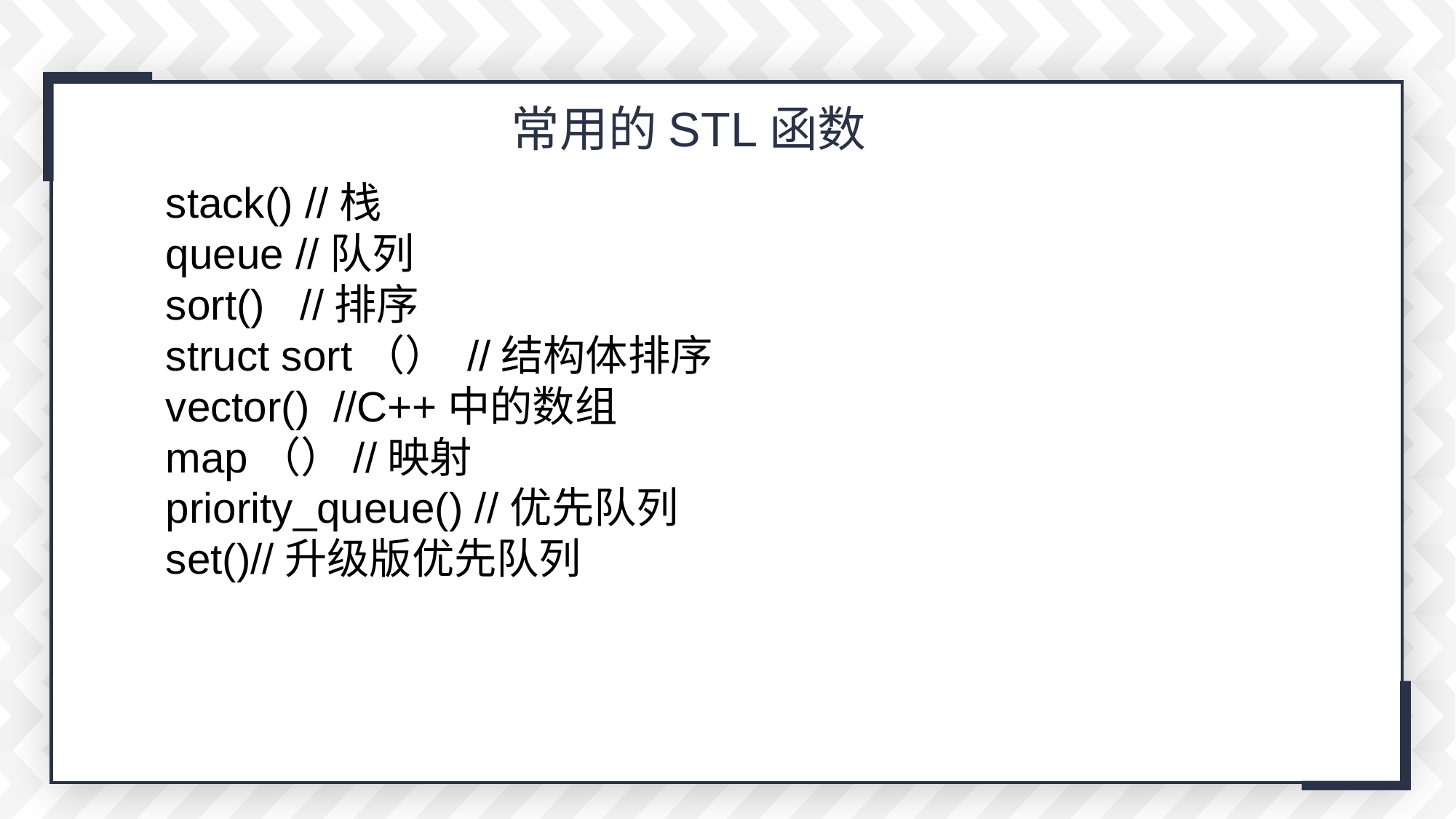

常用的STL函数
stack() //栈
queue //队列
sort()   //排序
struct sort（） //结构体排序
vector()  //C++中的数组
map（）//映射
priority_queue() //优先队列
set()//升级版优先队列